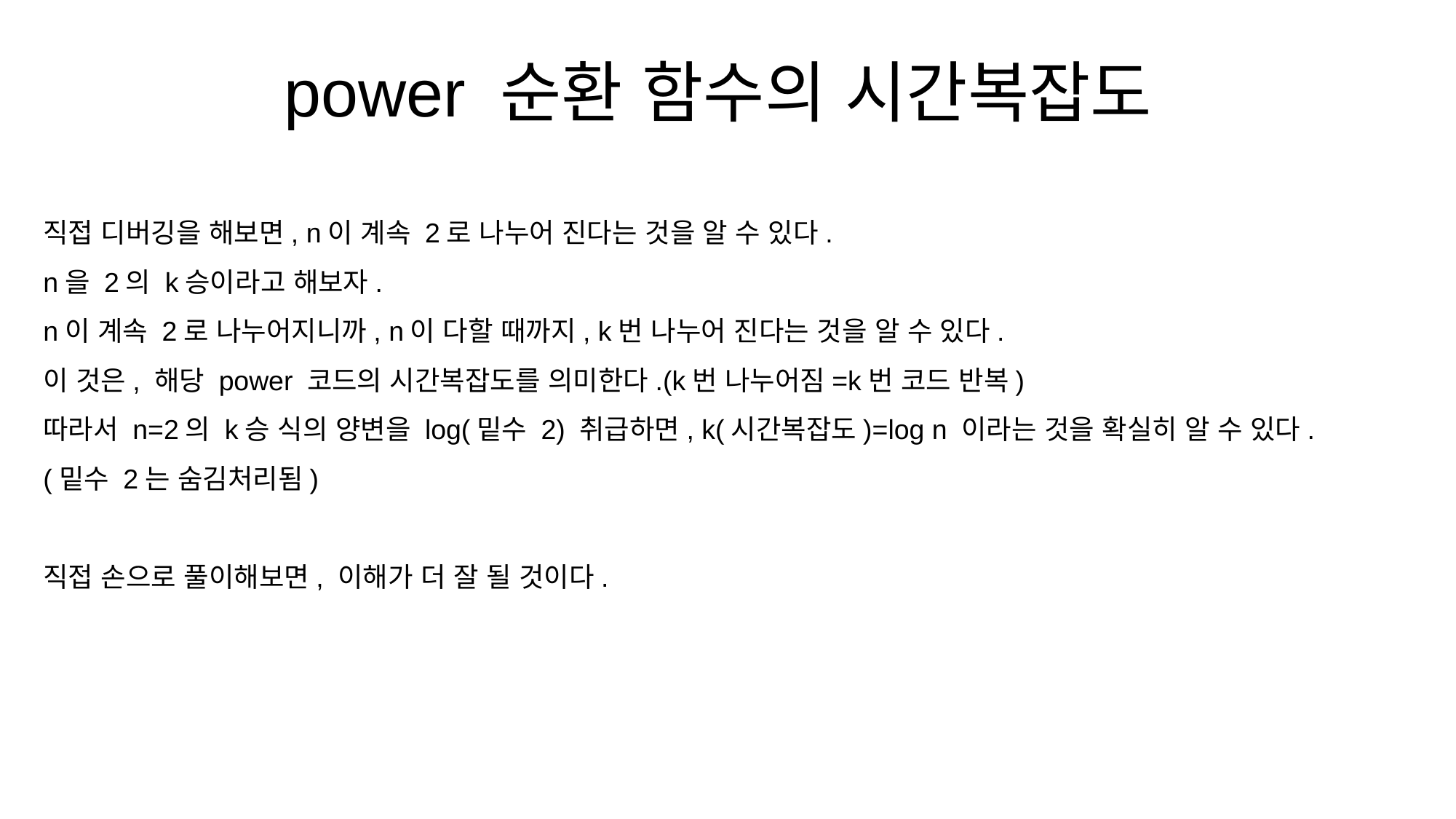

# power 순환 함수의 시간복잡도
직접 디버깅을 해보면, n이 계속 2로 나누어 진다는 것을 알 수 있다.
n을 2의 k승이라고 해보자.
n이 계속 2로 나누어지니까, n이 다할 때까지, k번 나누어 진다는 것을 알 수 있다.
이 것은, 해당 power 코드의 시간복잡도를 의미한다.(k번 나누어짐=k번 코드 반복)
따라서 n=2의 k승 식의 양변을 log(밑수 2) 취급하면, k(시간복잡도)=log n 이라는 것을 확실히 알 수 있다.
(밑수 2는 숨김처리됨)

직접 손으로 풀이해보면, 이해가 더 잘 될 것이다.